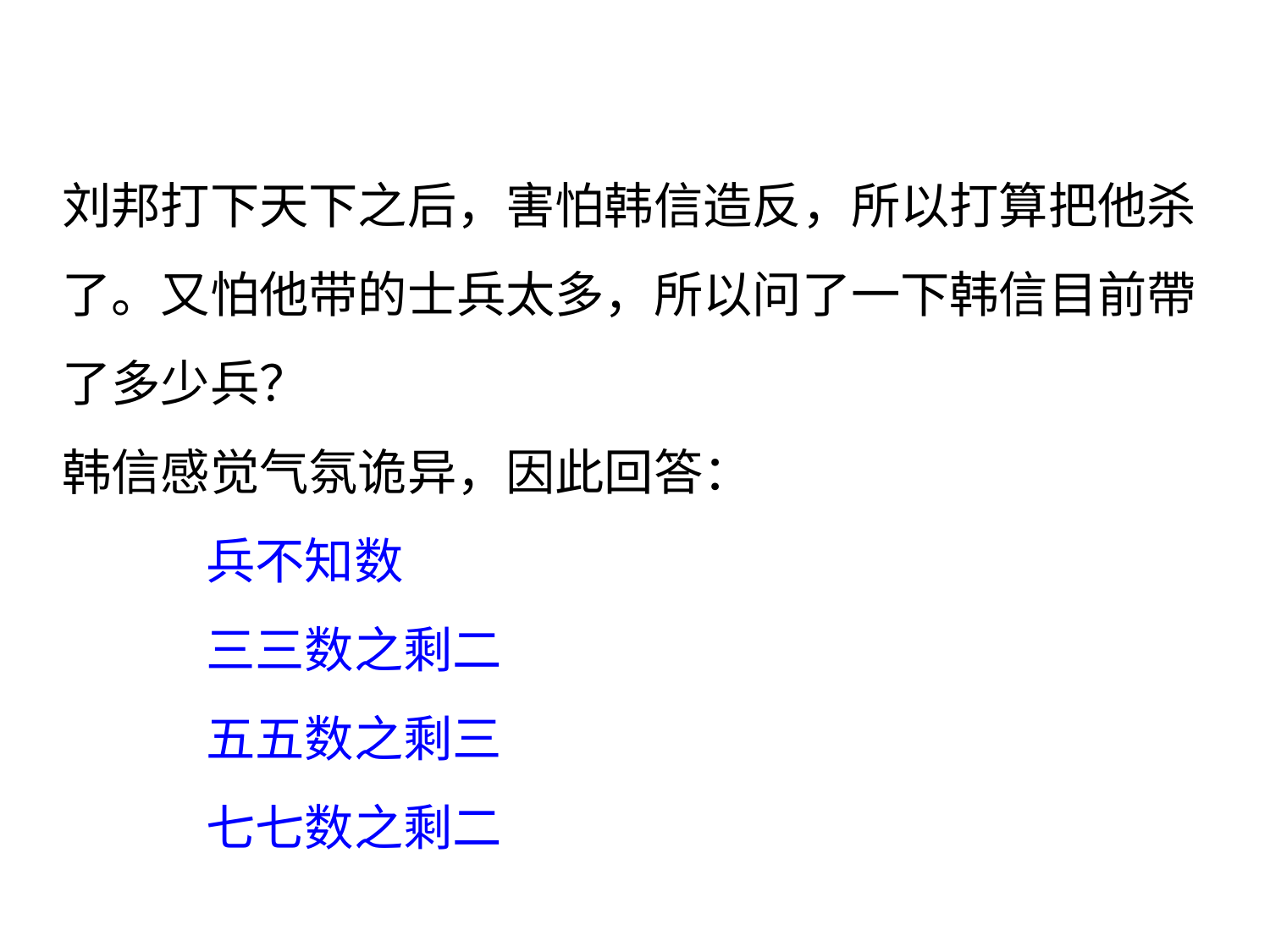

刘邦打下天下之后，害怕韩信造反，所以打算把他杀了。又怕他带的士兵太多，所以问了一下韩信目前帶了多少兵？
韩信感觉气氛诡异，因此回答：
            兵不知数
            三三数之剩二
            五五数之剩三
            七七数之剩二